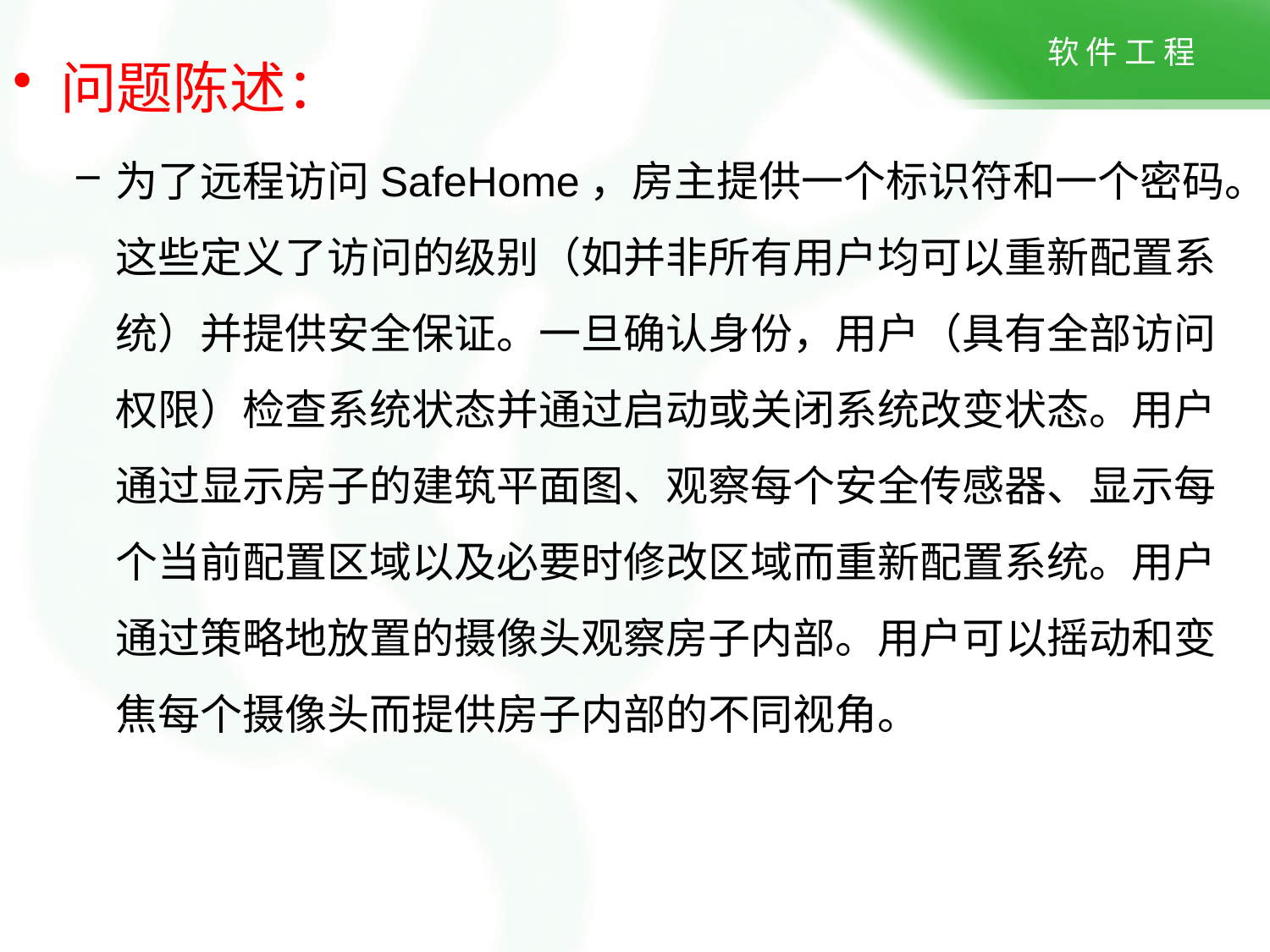

问题陈述：
为了远程访问SafeHome，房主提供一个标识符和一个密码。这些定义了访问的级别（如并非所有用户均可以重新配置系统）并提供安全保证。一旦确认身份，用户（具有全部访问权限）检查系统状态并通过启动或关闭系统改变状态。用户通过显示房子的建筑平面图、观察每个安全传感器、显示每个当前配置区域以及必要时修改区域而重新配置系统。用户通过策略地放置的摄像头观察房子内部。用户可以摇动和变焦每个摄像头而提供房子内部的不同视角。